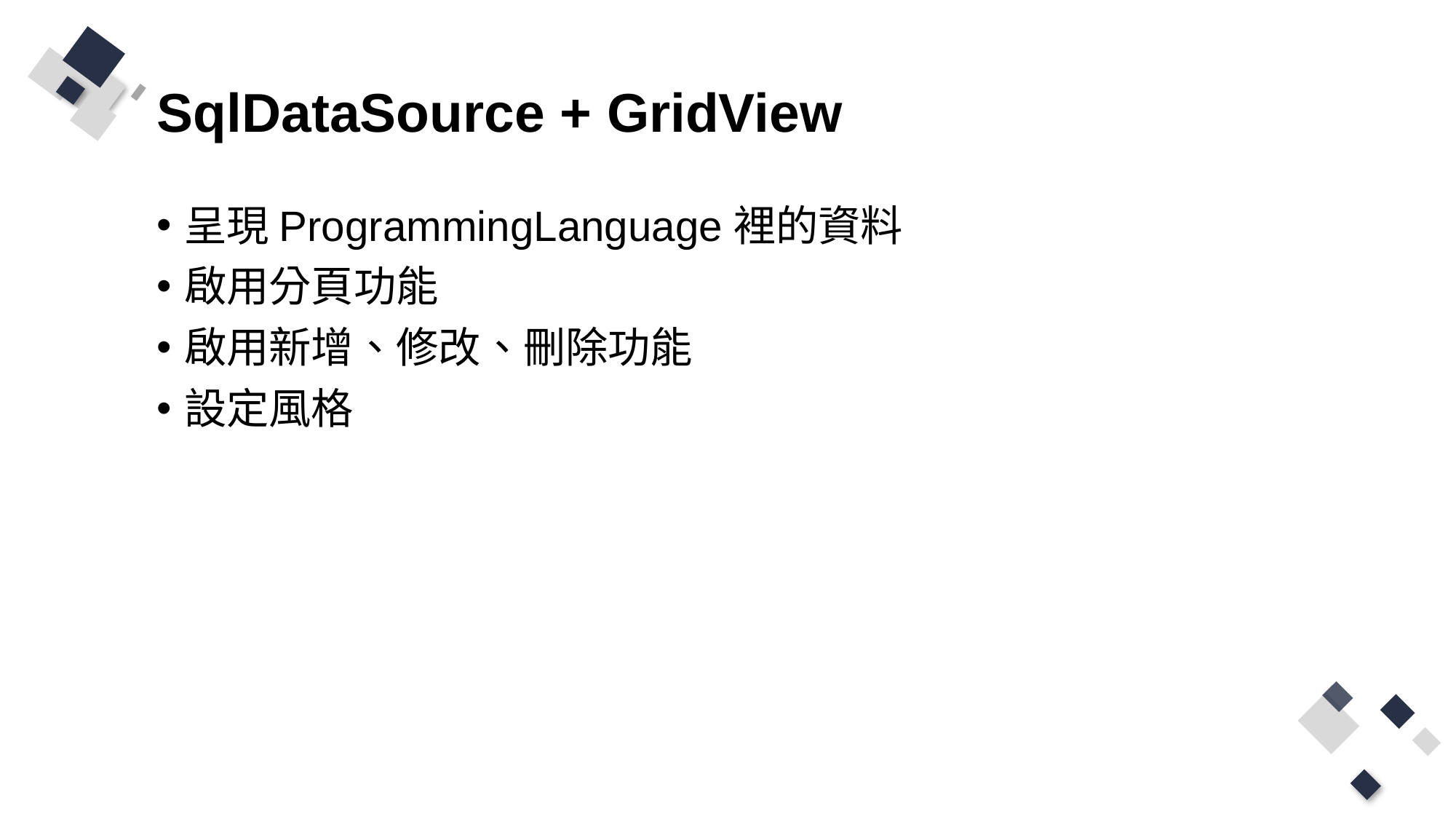

# SqlDataSource + GridView
呈現ProgrammingLanguage裡的資料
啟用分頁功能
啟用新增、修改、刪除功能
設定風格